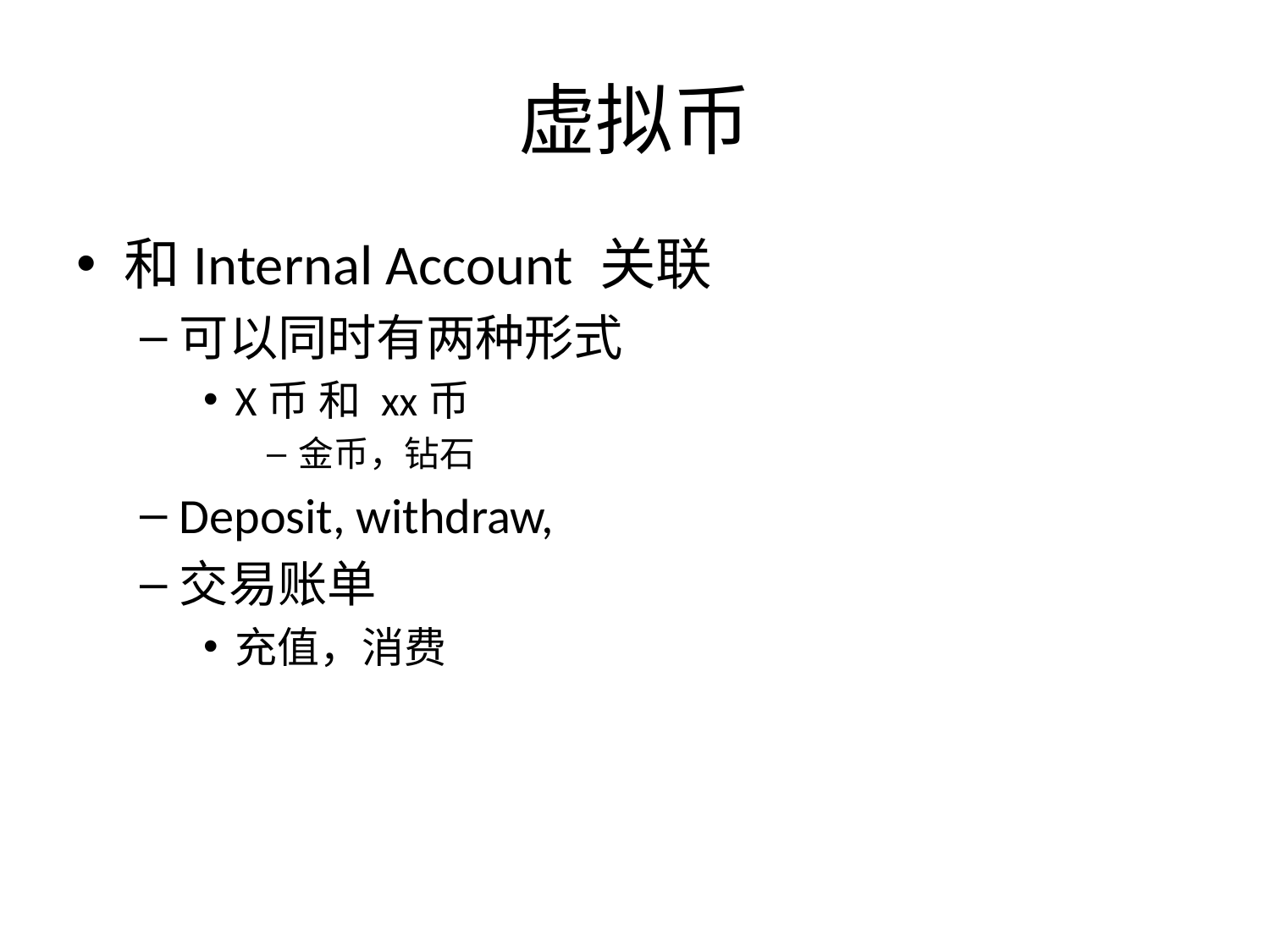

# 虚拟币
和Internal Account 关联
可以同时有两种形式
X币 和 xx币
金币，钻石
Deposit, withdraw,
交易账单
充值，消费